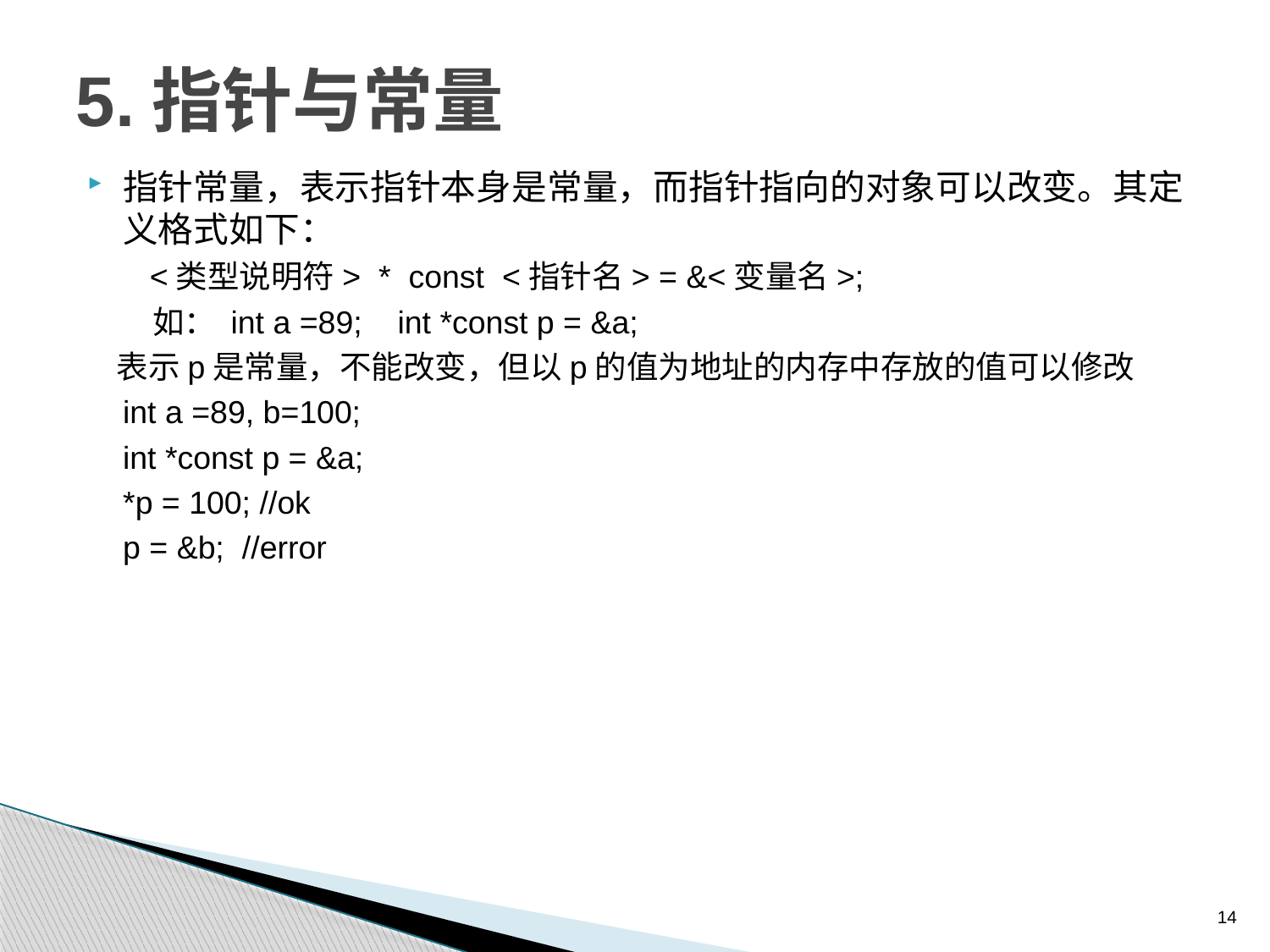

# 5.指针与常量
指针常量，表示指针本身是常量，而指针指向的对象可以改变。其定义格式如下：
       <类型说明符>  *  const  <指针名> = &<变量名>;
        如： int a =89;    int *const p = &a;
   表示p是常量，不能改变，但以p的值为地址的内存中存放的值可以修改
	int a =89, b=100;
  	int *const p = &a;
  	*p = 100; //ok
  	p = &b;  //error
14